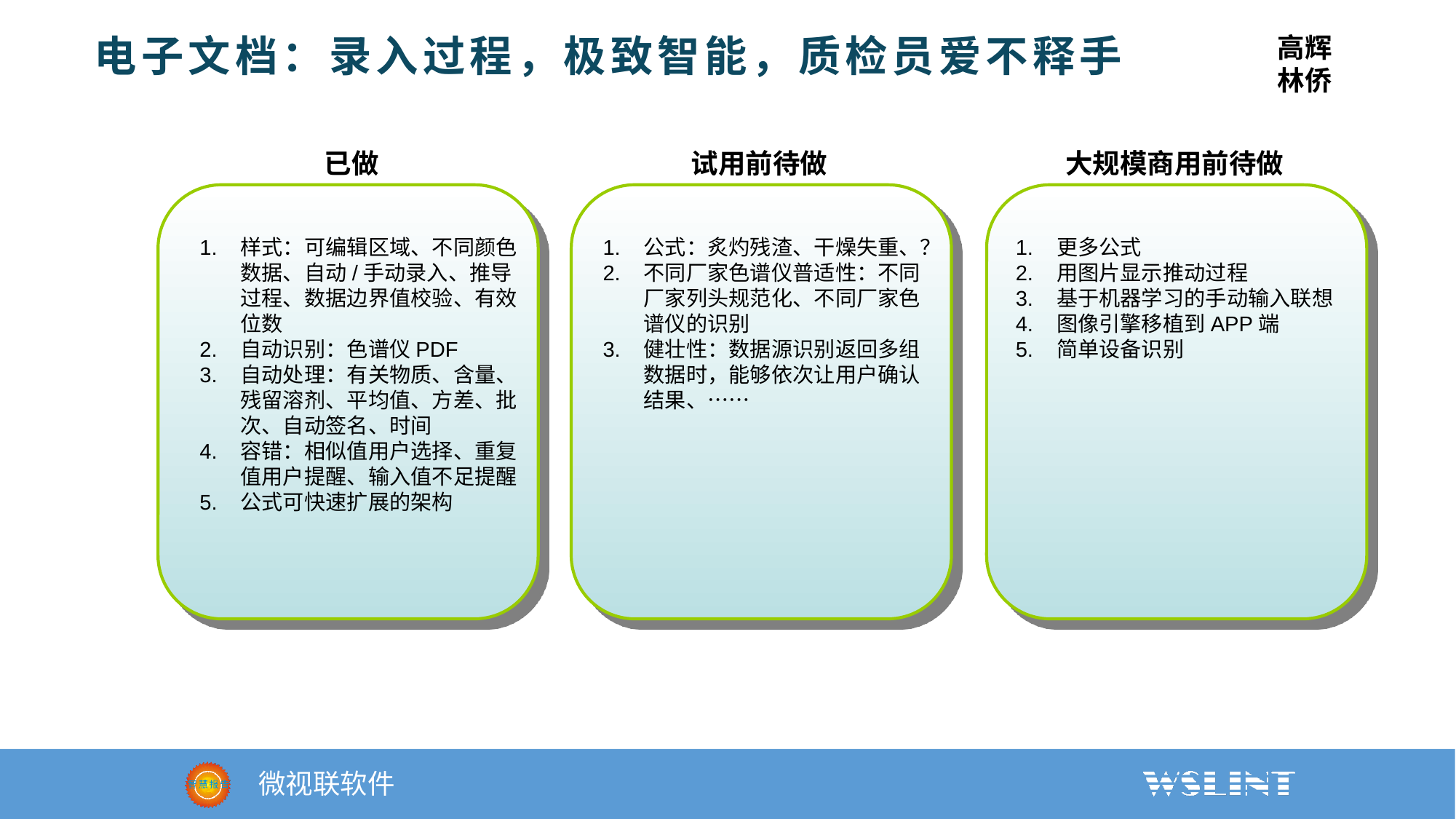

电子文档：录入过程，极致智能，质检员爱不释手
高辉
林侨
已做
试用前待做
大规模商用前待做

样式：可编辑区域、不同颜色数据、自动/手动录入、推导过程、数据边界值校验、有效位数
自动识别：色谱仪PDF
自动处理：有关物质、含量、残留溶剂、平均值、方差、批次、自动签名、时间
容错：相似值用户选择、重复值用户提醒、输入值不足提醒
公式可快速扩展的架构

公式：炙灼残渣、干燥失重、？
不同厂家色谱仪普适性：不同厂家列头规范化、不同厂家色谱仪的识别
健壮性：数据源识别返回多组数据时，能够依次让用户确认结果、……
更多公式
用图片显示推动过程
基于机器学习的手动输入联想
图像引擎移植到APP端
简单设备识别